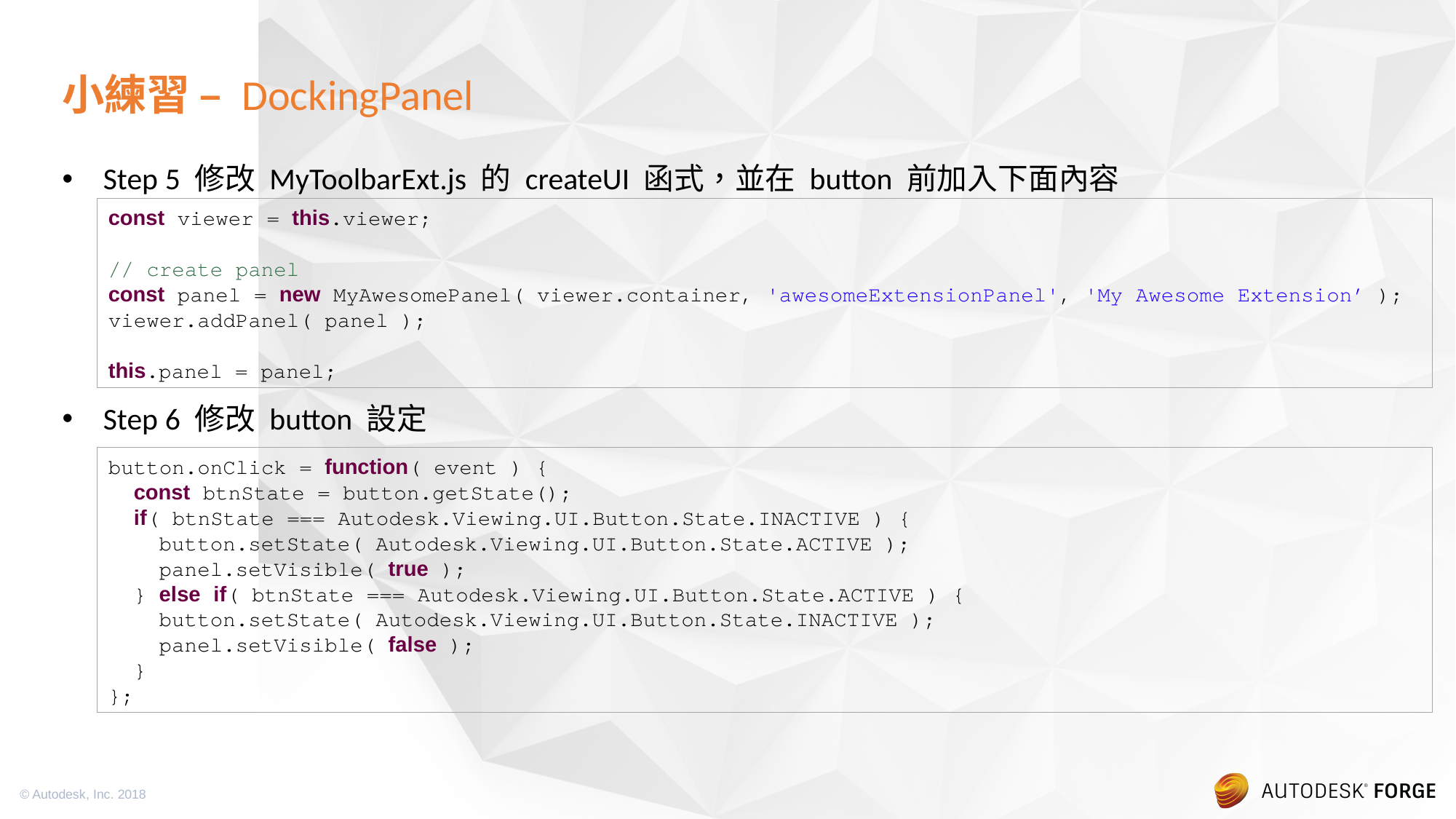

# 小練習 – DockingPanel
Step 5 修改 MyToolbarExt.js 的 createUI 函式，並在 button 前加入下面內容

Step 6 修改 button 設定
const viewer = this.viewer;

// create panel
const panel = new MyAwesomePanel( viewer.container, 'awesomeExtensionPanel', 'My Awesome Extension’ );
viewer.addPanel( panel );

this.panel = panel;
button.onClick = function( event ) {
  const btnState = button.getState();
  if( btnState === Autodesk.Viewing.UI.Button.State.INACTIVE ) {
    button.setState( Autodesk.Viewing.UI.Button.State.ACTIVE );
    panel.setVisible( true );
  } else if( btnState === Autodesk.Viewing.UI.Button.State.ACTIVE ) {
    button.setState( Autodesk.Viewing.UI.Button.State.INACTIVE );
    panel.setVisible( false );
  }
};